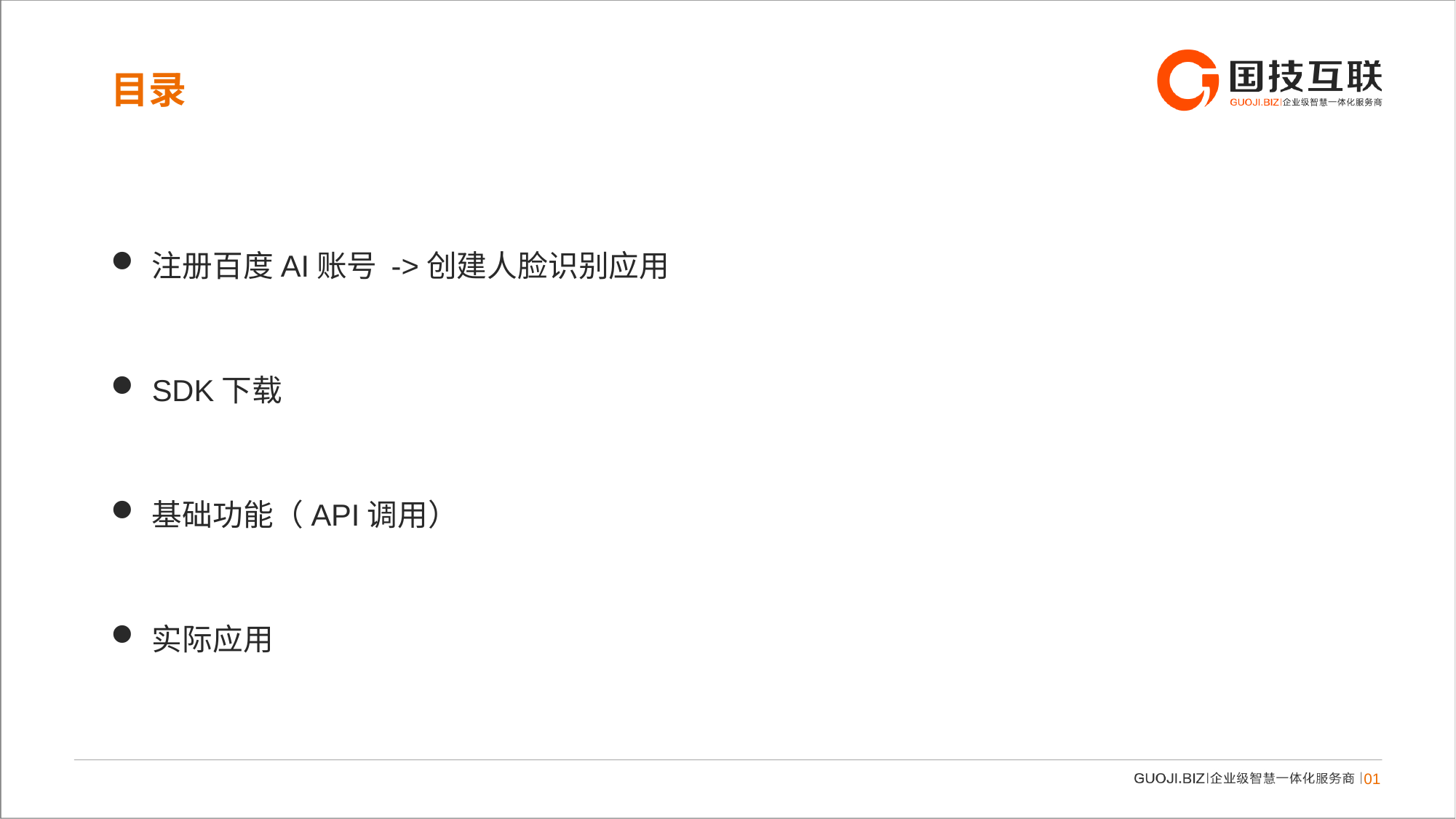

# 目录
注册百度AI账号 ->创建人脸识别应用
SDK下载
基础功能（API调用）
实际应用
01